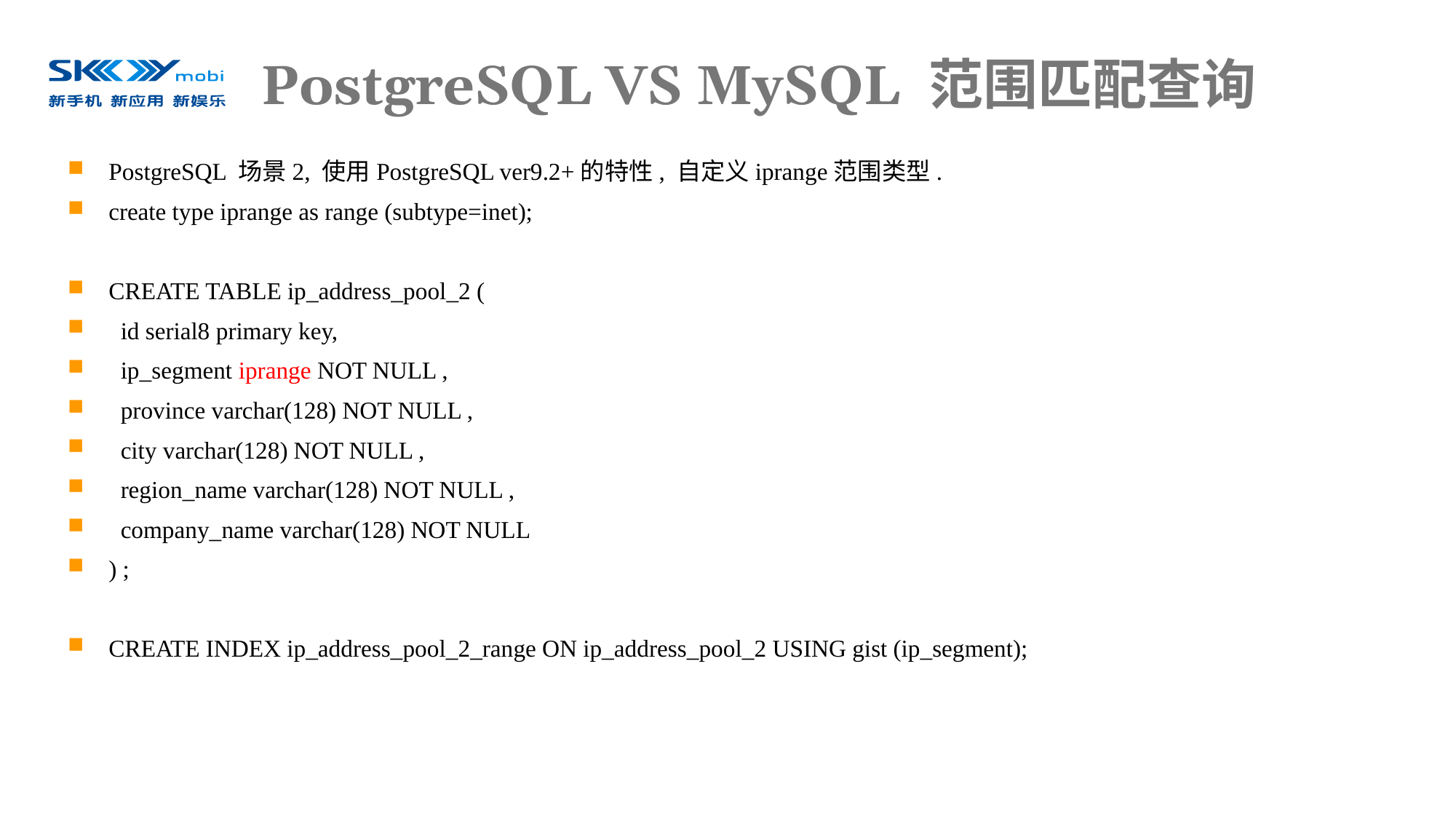

# PostgreSQL VS MySQL 范围匹配查询
PostgreSQL 场景2, 使用PostgreSQL ver9.2+的特性, 自定义iprange范围类型.
create type iprange as range (subtype=inet);

CREATE TABLE ip_address_pool_2 (
  id serial8 primary key,
  ip_segment iprange NOT NULL ,
  province varchar(128) NOT NULL ,
  city varchar(128) NOT NULL ,
  region_name varchar(128) NOT NULL ,
  company_name varchar(128) NOT NULL
) ;

CREATE INDEX ip_address_pool_2_range ON ip_address_pool_2 USING gist (ip_segment);